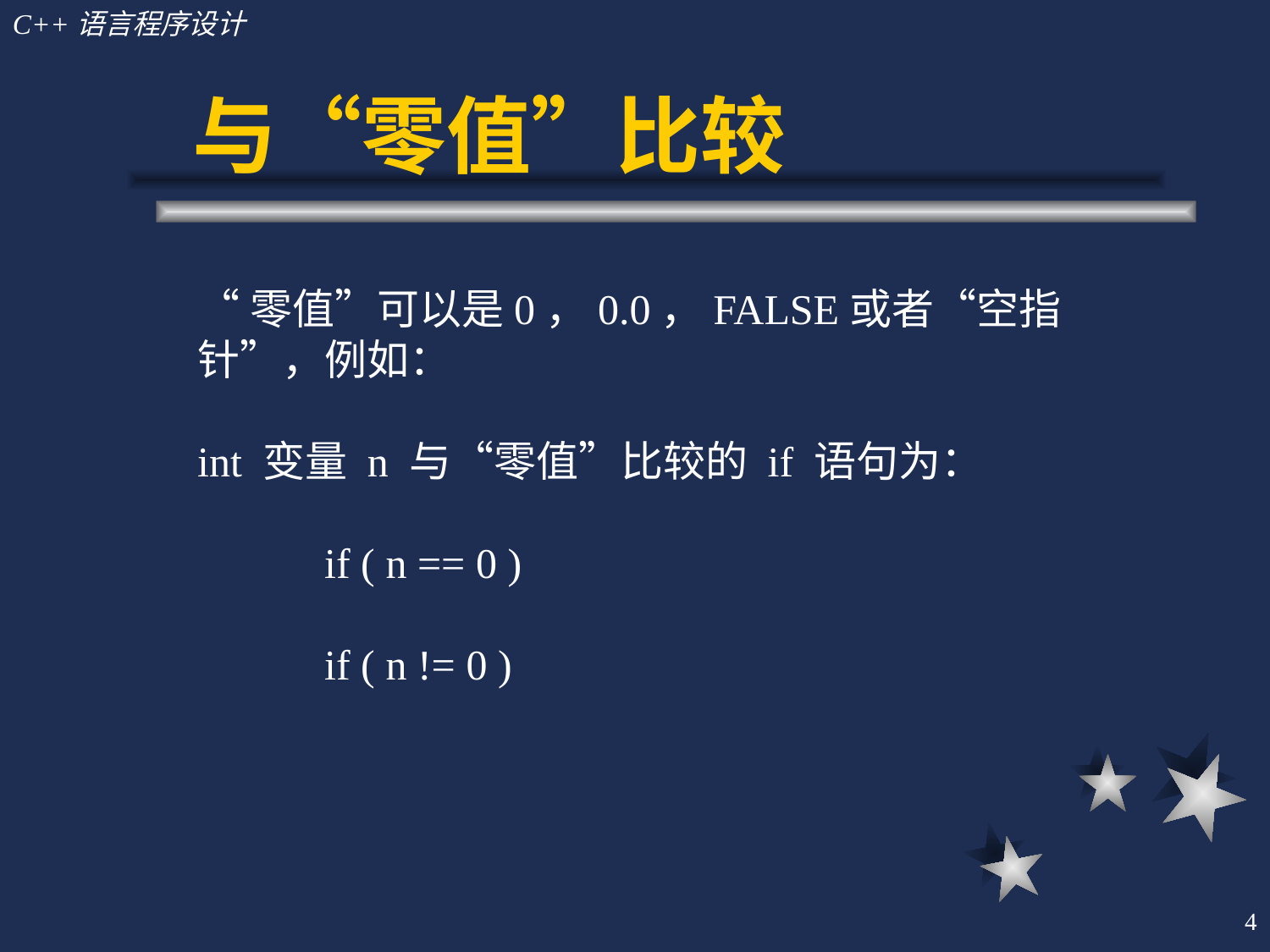

# 与“零值”比较
“零值”可以是0，0.0，FALSE或者“空指针”，例如：

int 变量 n 与“零值”比较的 if 语句为：

	if ( n == 0 )

	if ( n != 0 )
4